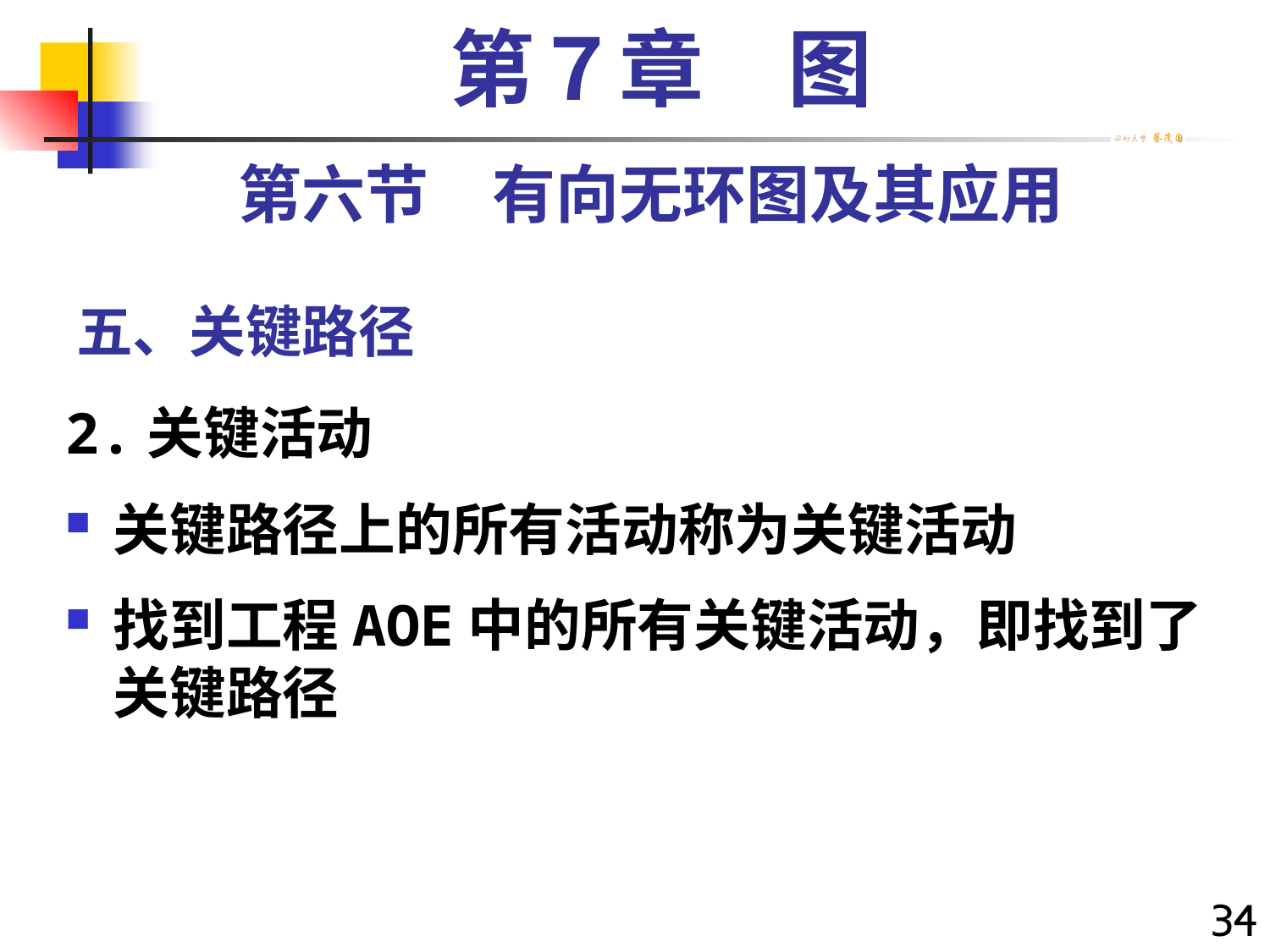

第７章　图
第六节　有向无环图及其应用
# 五、关键路径
2.关键活动
关键路径上的所有活动称为关键活动
找到工程AOE中的所有关键活动，即找到了关键路径
34